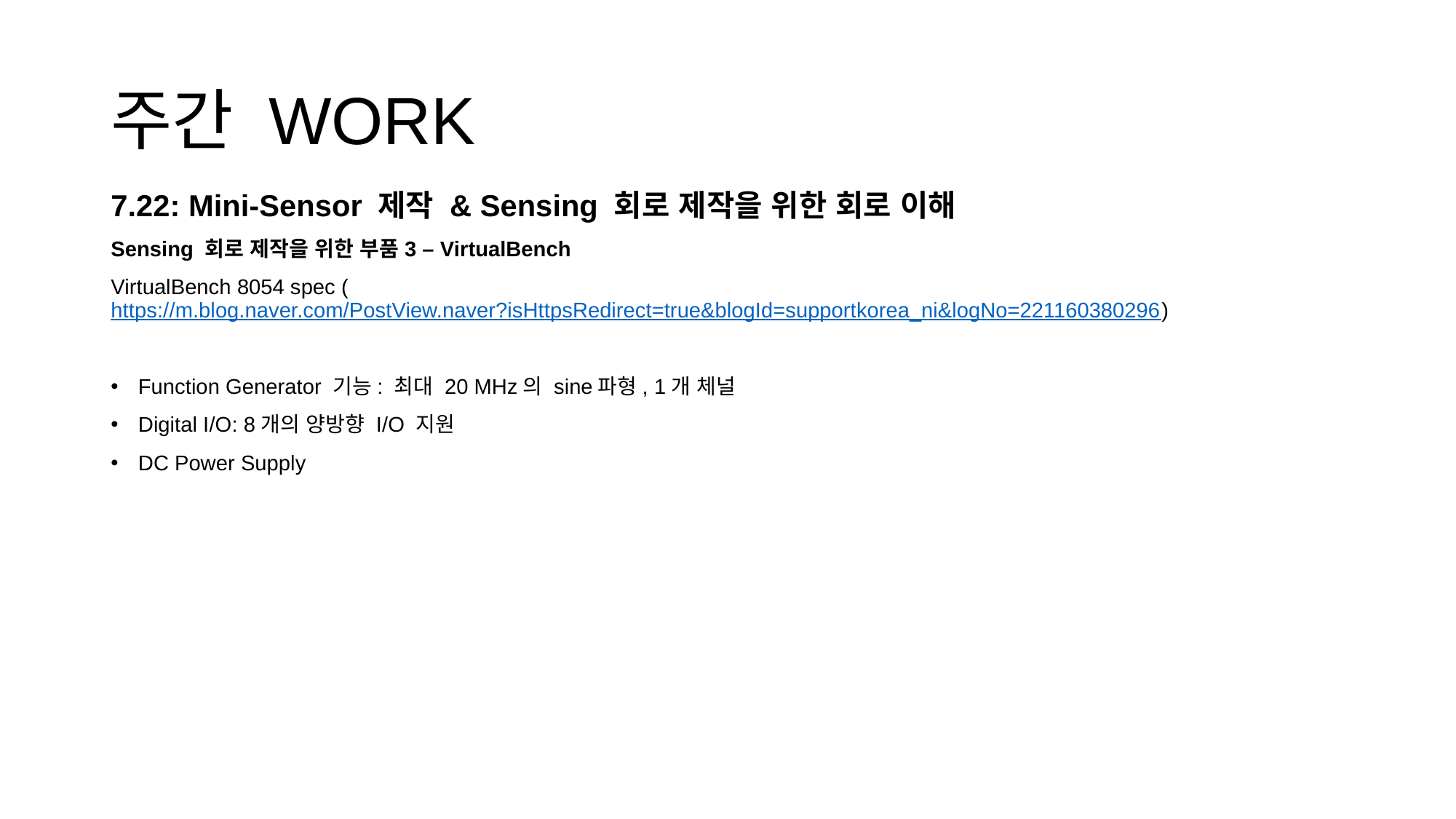

# 주간 WORK
7.22: Mini-Sensor 제작 & Sensing 회로 제작을 위한 회로 이해
Sensing 회로 제작을 위한 부품3 – VirtualBench
VirtualBench 8054 spec (https://m.blog.naver.com/PostView.naver?isHttpsRedirect=true&blogId=supportkorea_ni&logNo=221160380296)

Function Generator 기능: 최대 20 MHz의 sine파형, 1개 체널
Digital I/O: 8개의 양방향 I/O 지원
DC Power Supply